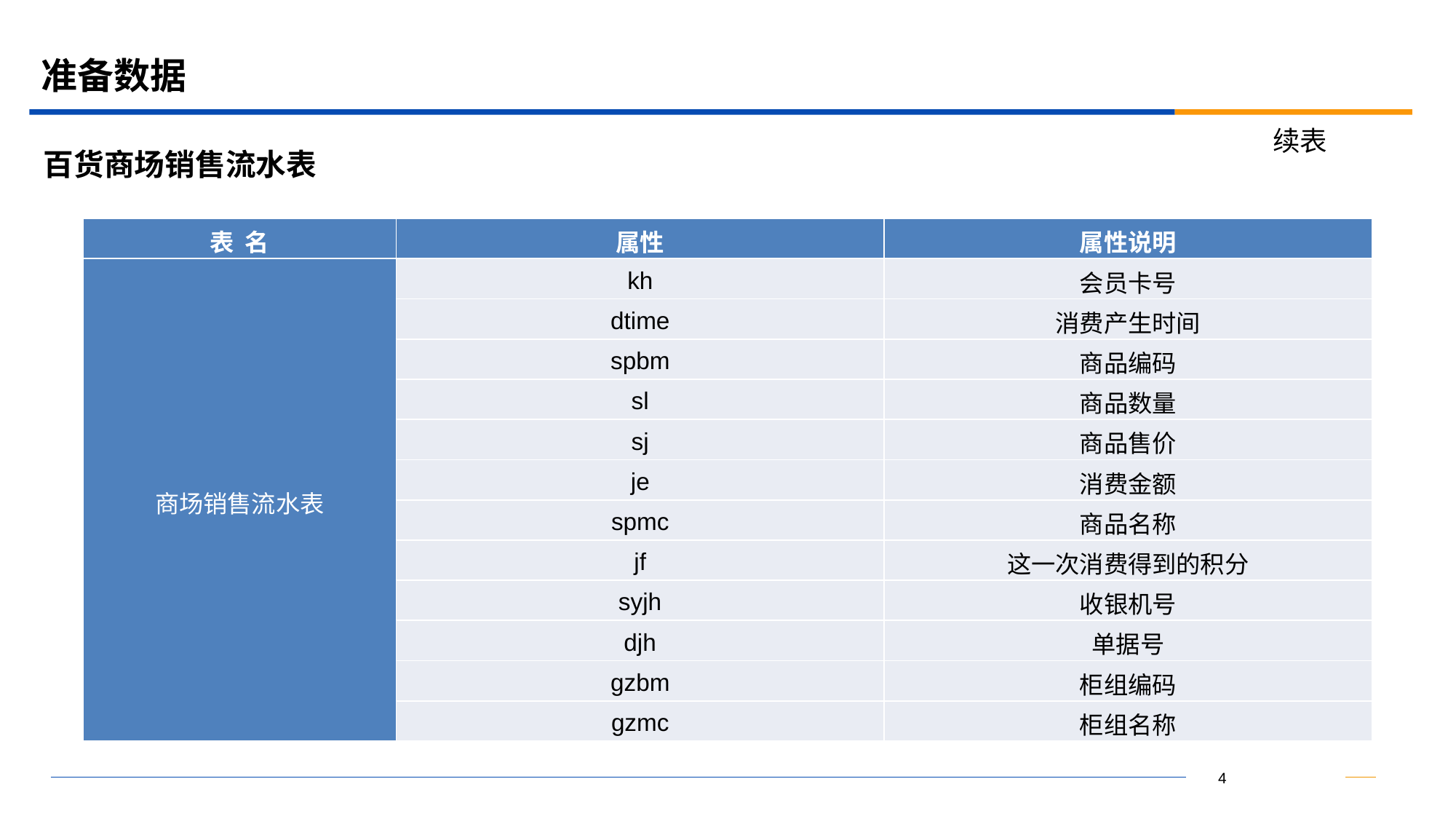

# 准备数据
续表
百货商场销售流水表
| 表 名 | 属性 | 属性说明 |
| --- | --- | --- |
| 商场销售流水表 | kh | 会员卡号 |
|  | dtime | 消费产生时间 |
|  | spbm | 商品编码 |
|  | sl | 商品数量 |
|  | sj | 商品售价 |
|  | je | 消费金额 |
|  | spmc | 商品名称 |
|  | jf | 这一次消费得到的积分 |
|  | syjh | 收银机号 |
|  | djh | 单据号 |
|  | gzbm | 柜组编码 |
|  | gzmc | 柜组名称 |